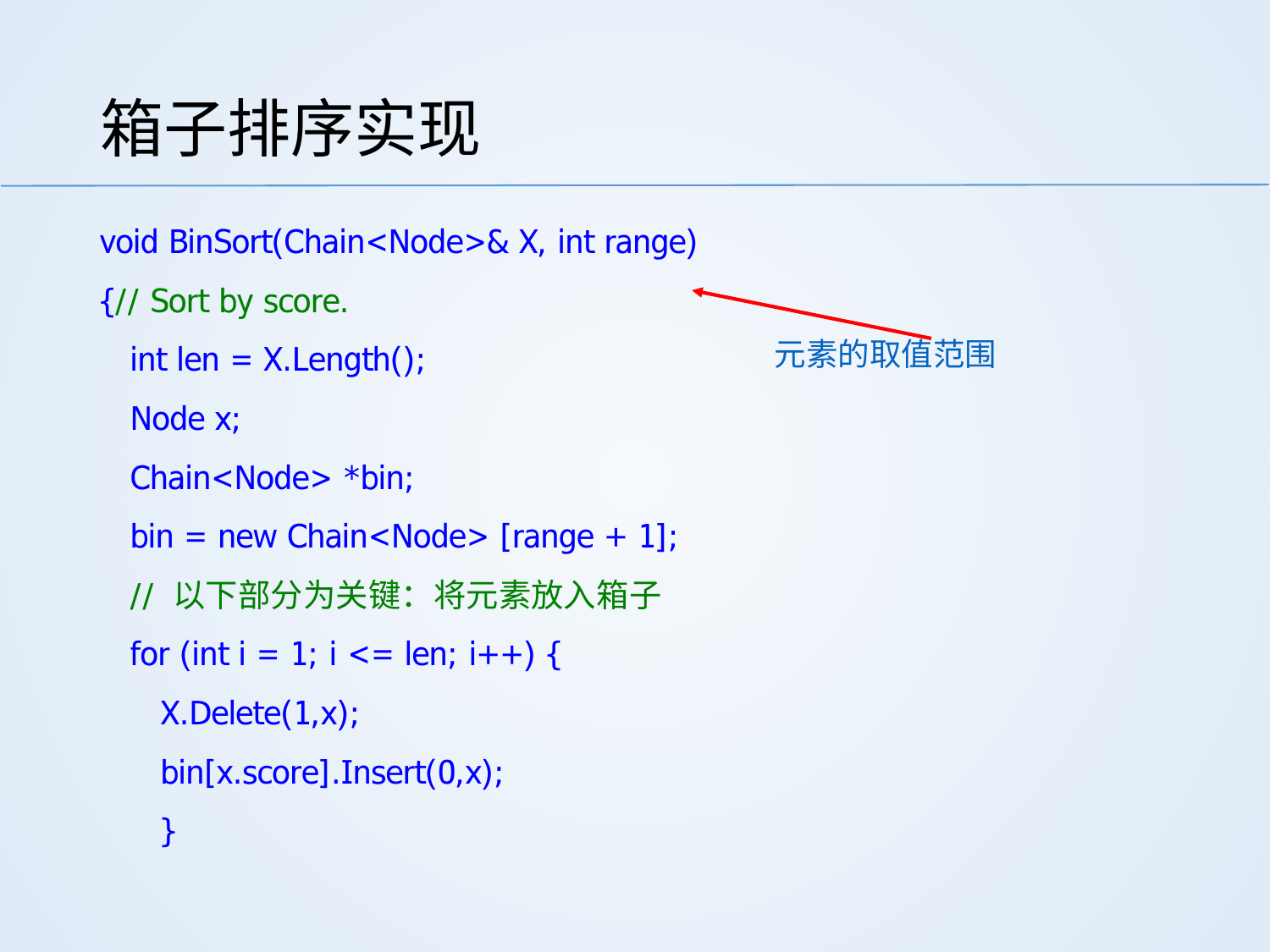

# 箱子排序实现
void BinSort(Chain<Node>& X, int range)
{// Sort by score.
   int len = X.Length();
   Node x;
   Chain<Node> *bin;
   bin = new Chain<Node> [range + 1];
   // 以下部分为关键：将元素放入箱子
   for (int i = 1; i <= len; i++) {
      X.Delete(1,x);
      bin[x.score].Insert(0,x);
      }

元素的取值范围
59